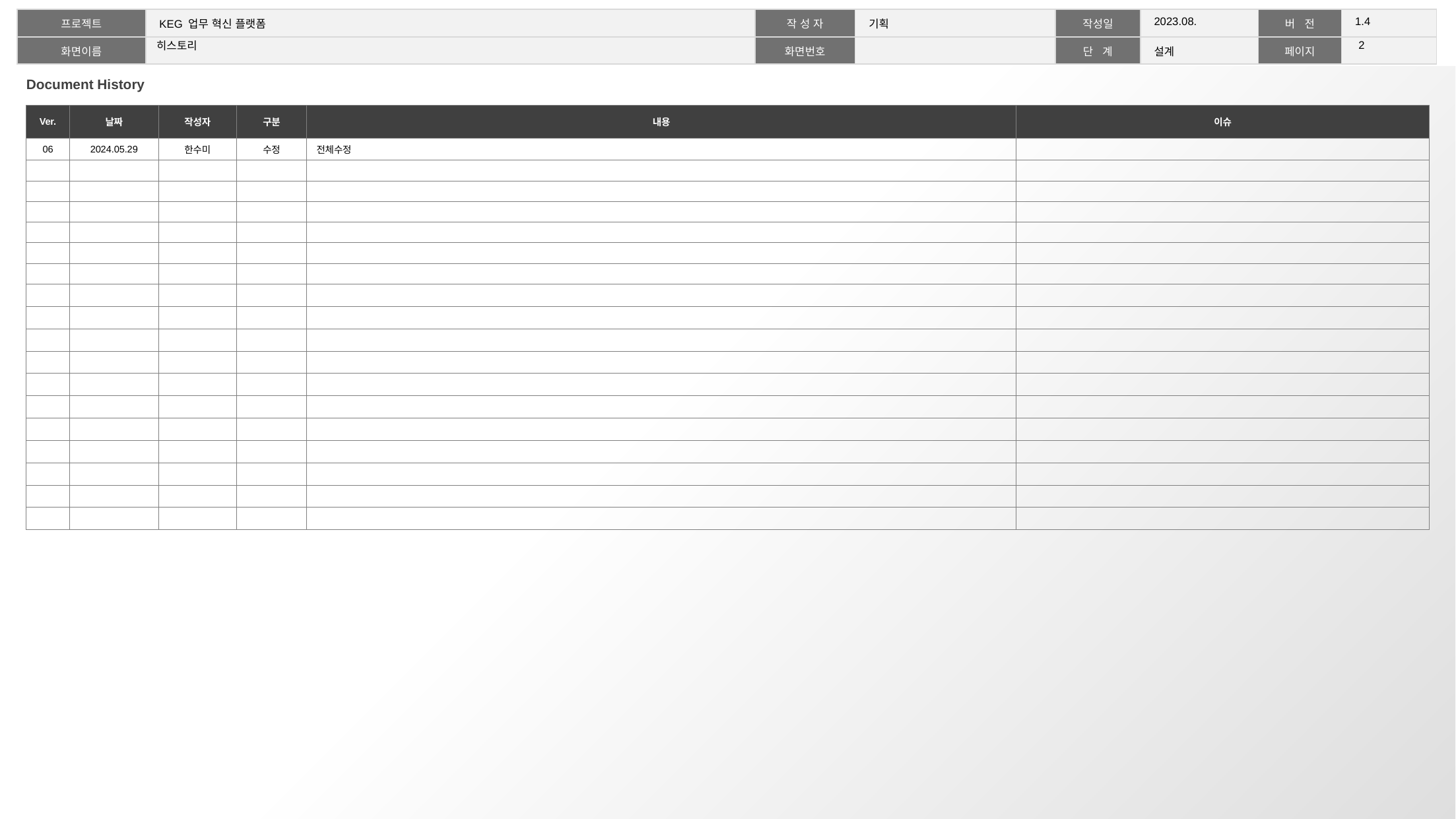

2

# 히스토리
 Document History
| Ver. | 날짜 | 작성자 | 구분 | 내용 | 이슈 |
| --- | --- | --- | --- | --- | --- |
| 06 | 2024.05.29 | 한수미 | 수정 | 전체수정 |  |
|  |  |  |  |  |  |
|  |  |  |  |  |  |
|  |  |  |  |  |  |
|  |  |  |  |  |  |
|  |  |  |  |  |  |
|  |  |  |  |  |  |
|  |  |  |  |  |  |
|  |  |  |  |  |  |
|  |  |  |  |  |  |
|  |  |  |  |  |  |
|  |  |  |  |  |  |
|  |  |  |  |  |  |
|  |  |  |  |  |  |
|  |  |  |  |  |  |
|  |  |  |  |  |  |
|  |  |  |  |  |  |
|  |  |  |  |  |  |